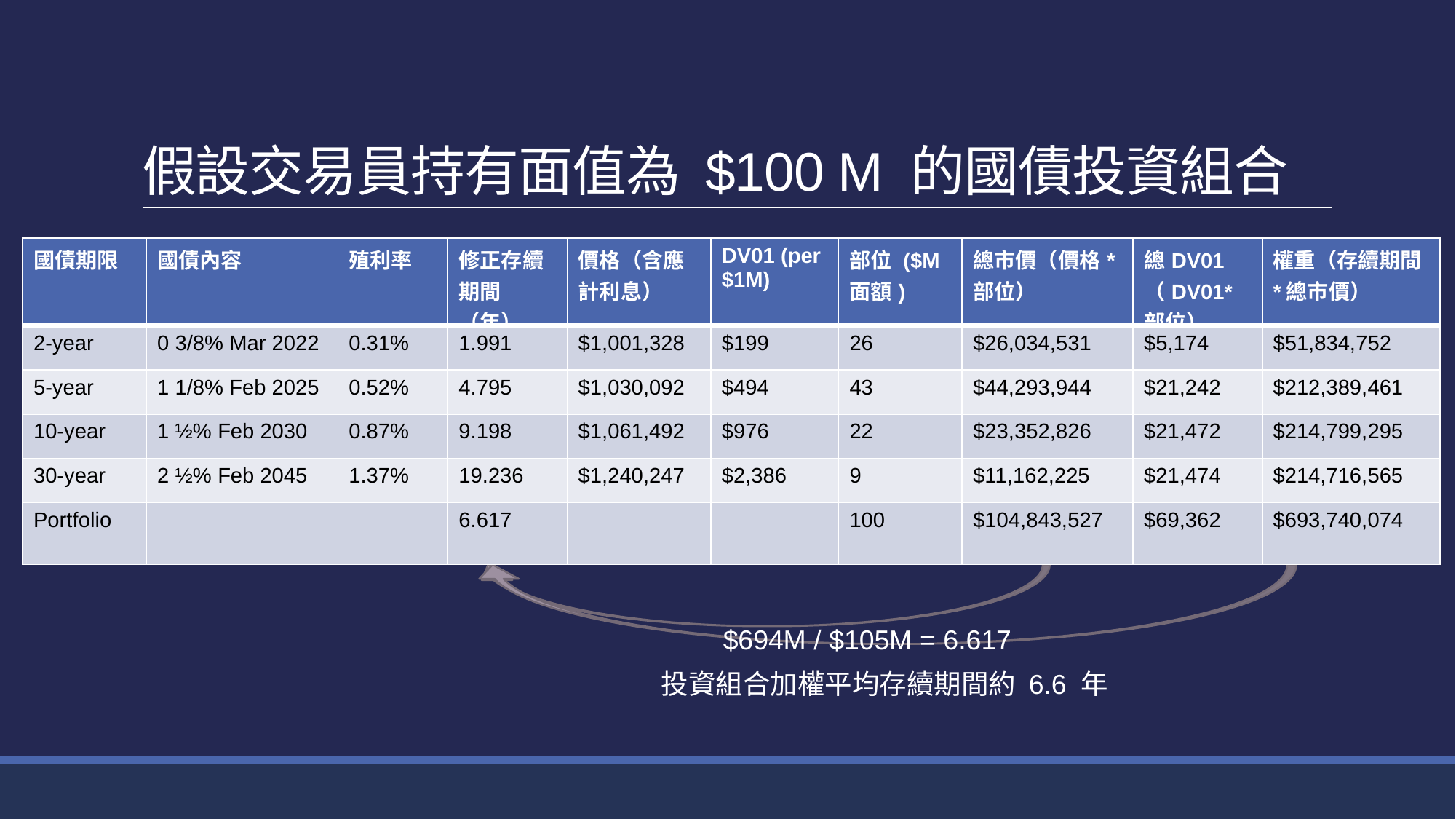

# 假設交易員持有面值為 $100 M 的國債投資組合
| 國債期限 | 國債內容 | 殖利率 | 修正存續期間（年） | 價格（含應計利息） | DV01 (per $1M) | 部位 ($M 面額) | 總市價（價格\*部位） | 總DV01 （DV01\*部位） | 權重（存續期間\*總市價） |
| --- | --- | --- | --- | --- | --- | --- | --- | --- | --- |
| 2-year | 0 3/8% Mar 2022 | 0.31% | 1.991 | $1,001,328 | $199 | 26 | $26,034,531 | $5,174 | $51,834,752 |
| 5-year | 1 1/8% Feb 2025 | 0.52% | 4.795 | $1,030,092 | $494 | 43 | $44,293,944 | $21,242 | $212,389,461 |
| 10-year | 1 ½% Feb 2030 | 0.87% | 9.198 | $1,061,492 | $976 | 22 | $23,352,826 | $21,472 | $214,799,295 |
| 30-year | 2 ½% Feb 2045 | 1.37% | 19.236 | $1,240,247 | $2,386 | 9 | $11,162,225 | $21,474 | $214,716,565 |
| Portfolio |  |  | 6.617 |  |  | 100 | $104,843,527 | $69,362 | $693,740,074 |

$694M / $105M = 6.617
投資組合加權平均存續期間約 6.6 年